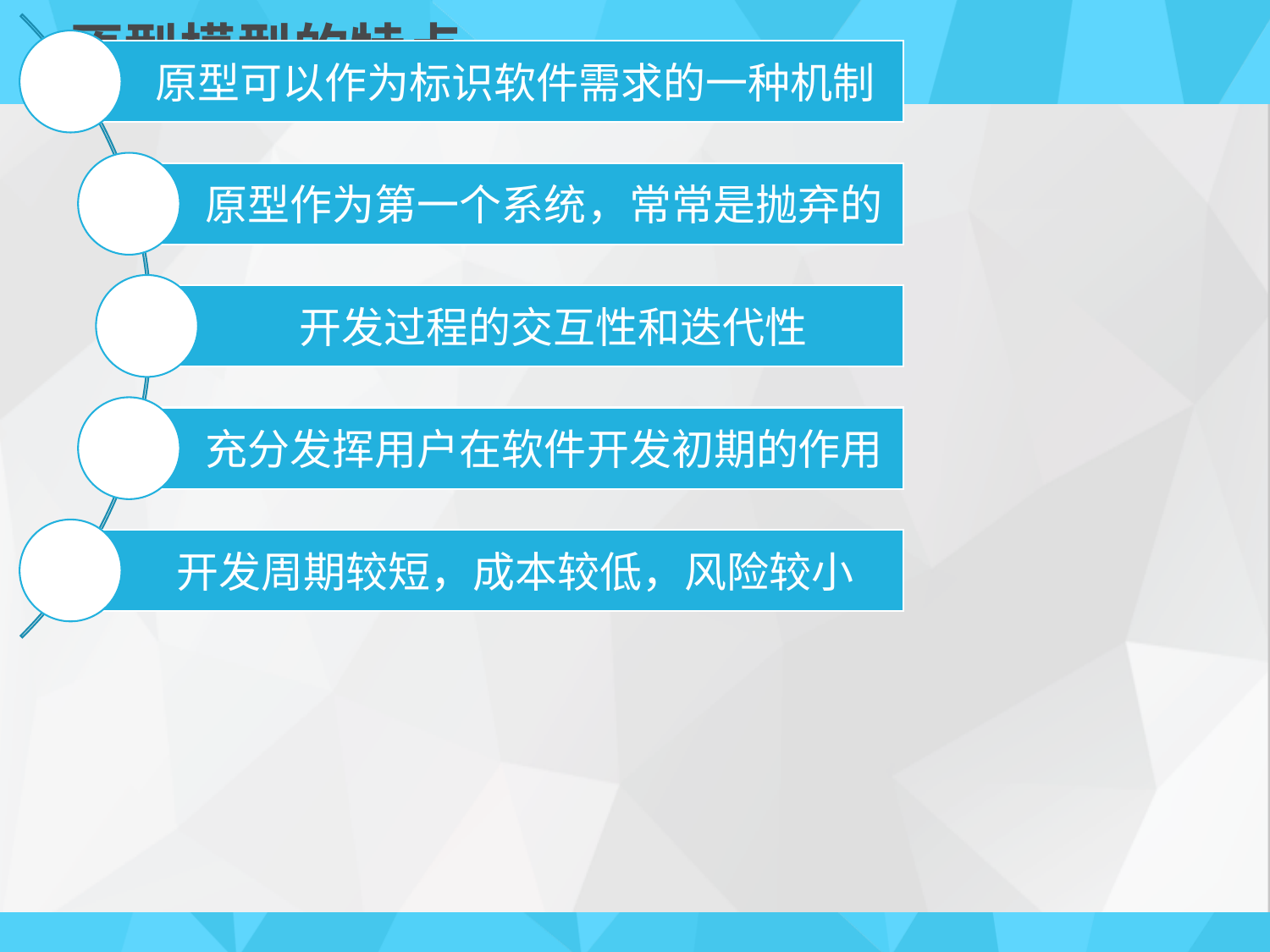

# 原型模型的特点
原型可以作为标识软件需求的一种机制
原型作为第一个系统，常常是抛弃的
开发过程的交互性和迭代性
充分发挥用户在软件开发初期的作用
开发周期较短，成本较低，风险较小